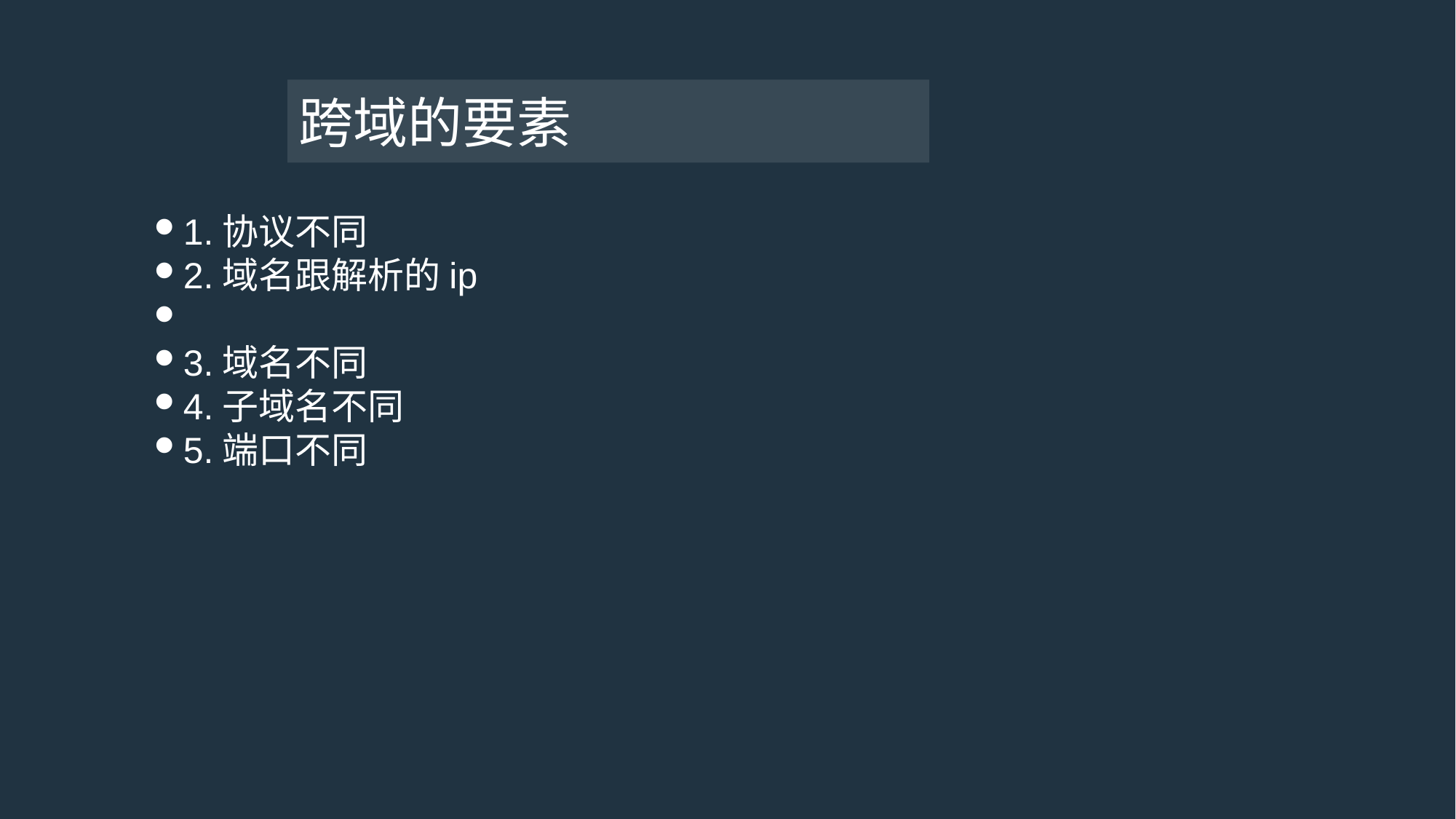

# 跨域的要素
1.协议不同
2.域名跟解析的ip

3.域名不同
4.子域名不同
5.端口不同